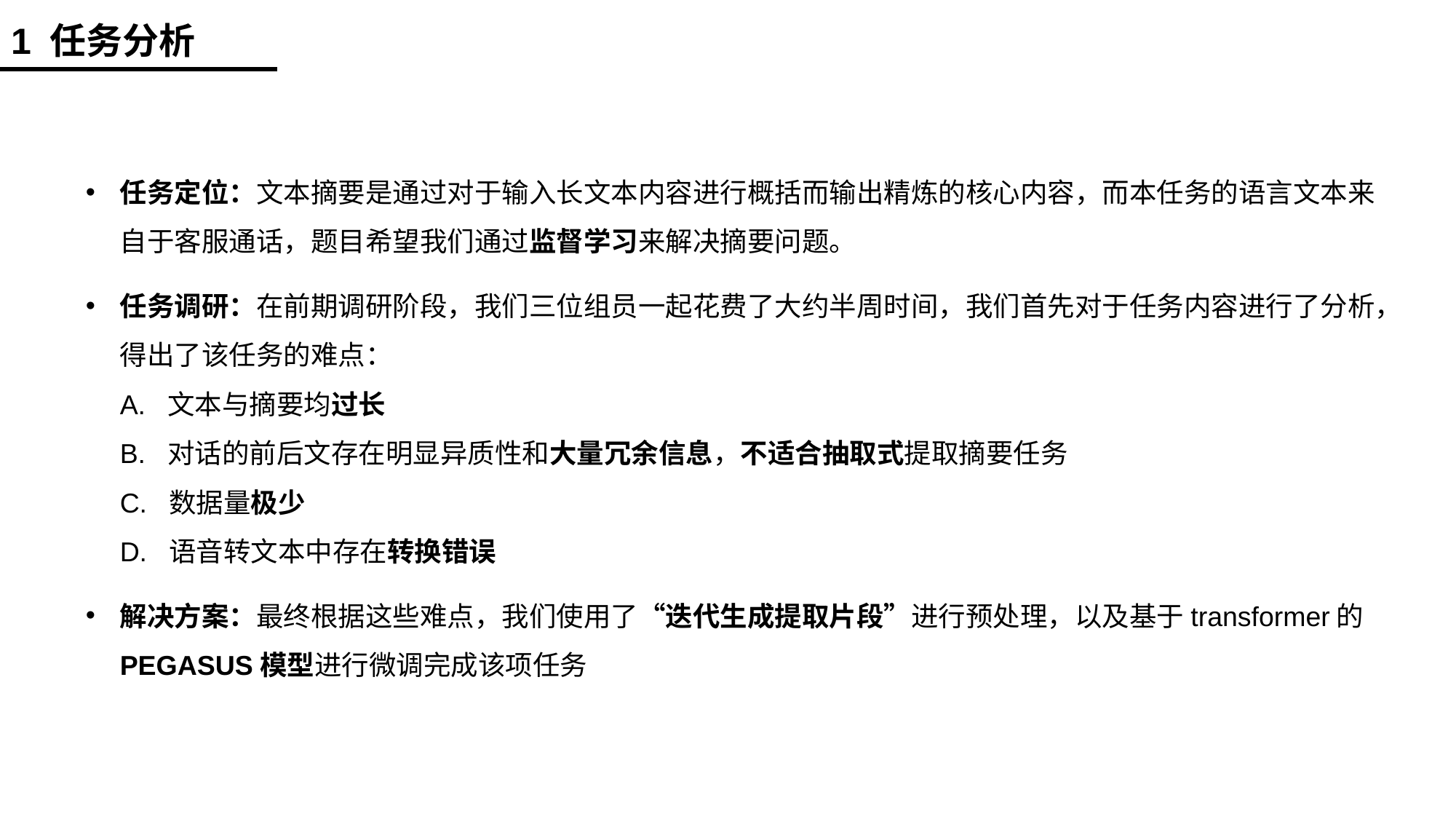

1 任务分析
任务定位：文本摘要是通过对于输入长文本内容进行概括而输出精炼的核心内容，而本任务的语言文本来自于客服通话，题目希望我们通过监督学习来解决摘要问题。
任务调研：在前期调研阶段，我们三位组员一起花费了大约半周时间，我们首先对于任务内容进行了分析，得出了该任务的难点：
A.  文本与摘要均过长
B.  对话的前后文存在明显异质性和大量冗余信息，不适合抽取式提取摘要任务
C.  数据量极少
D.  语音转文本中存在转换错误
解决方案：最终根据这些难点，我们使用了“迭代生成提取片段”进行预处理，以及基于transformer的PEGASUS模型进行微调完成该项任务